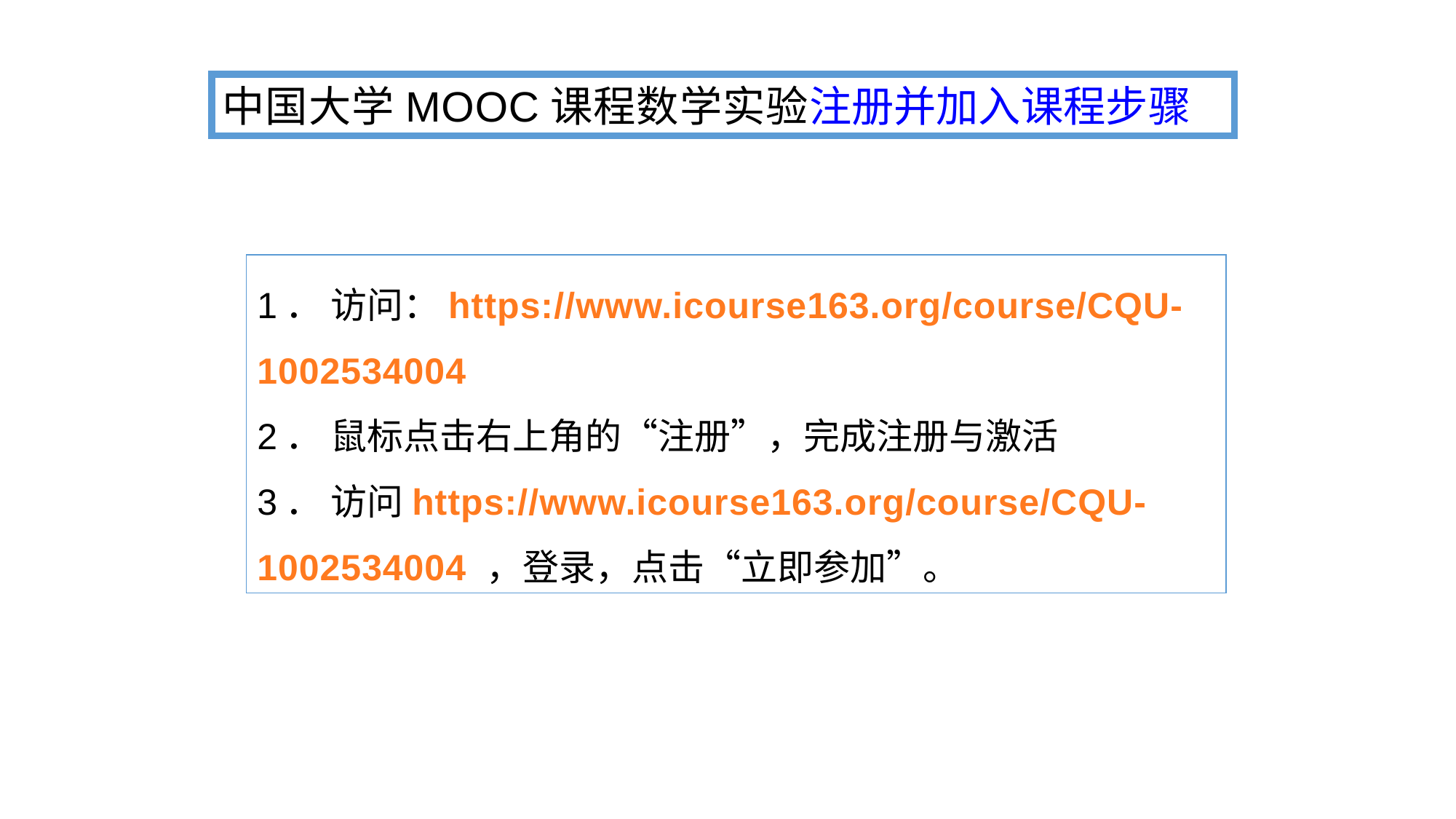

中国大学MOOC课程数学实验注册并加入课程步骤
1． 访问：https://www.icourse163.org/course/CQU-1002534004
2． 鼠标点击右上角的“注册”，完成注册与激活
3． 访问https://www.icourse163.org/course/CQU-1002534004 ，登录，点击“立即参加”。